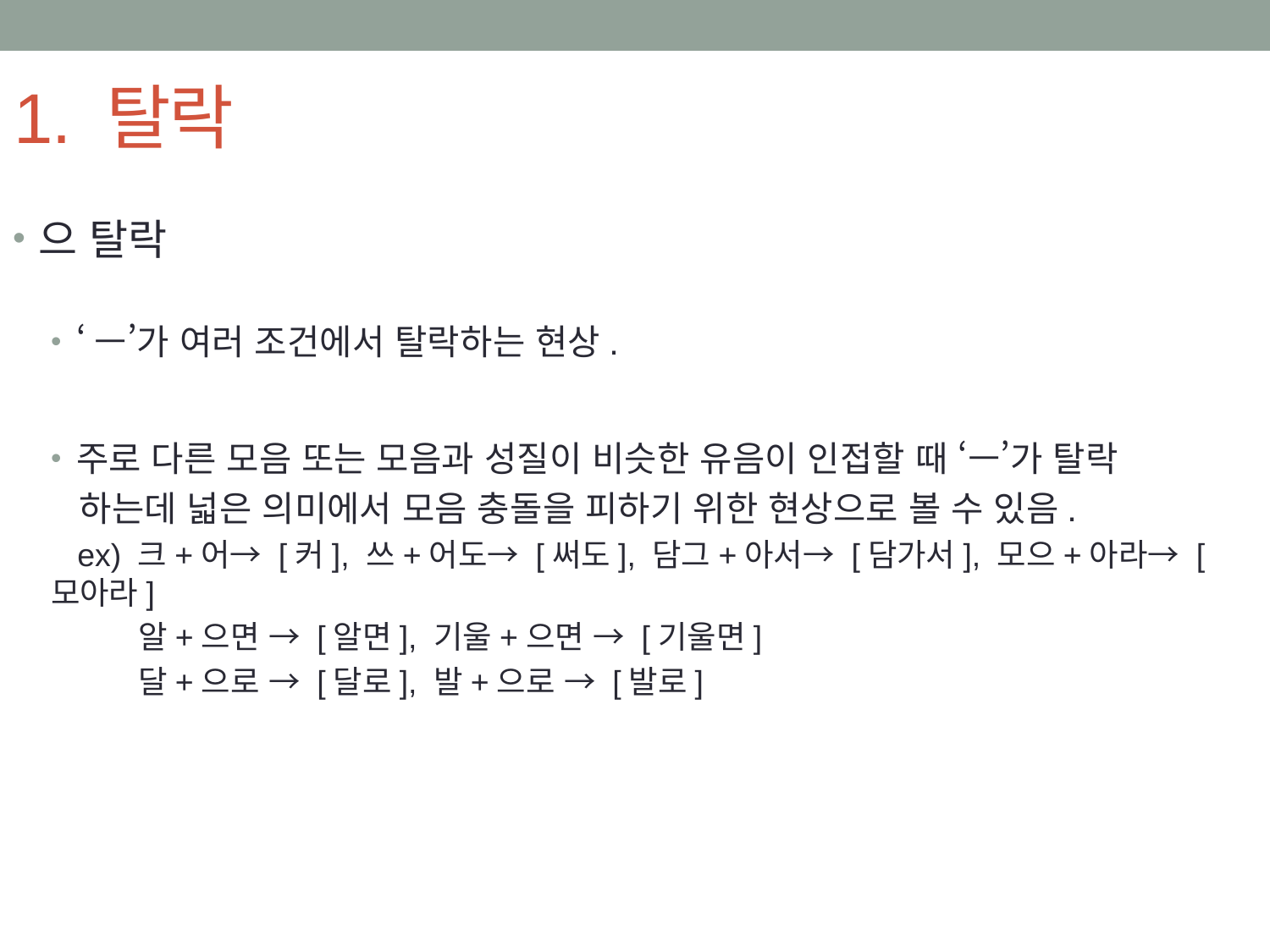

# 1. 탈락
으 탈락

‘ㅡ’가 여러 조건에서 탈락하는 현상.

주로 다른 모음 또는 모음과 성질이 비슷한 유음이 인접할 때 ‘ㅡ’가 탈락
  하는데 넓은 의미에서 모음 충돌을 피하기 위한 현상으로 볼 수 있음.
   ex) 크+어→ [커], 쓰+어도→ [써도], 담그+아서→ [담가서], 모으+아라→ [모아라]
         알+으면 → [알면], 기울+으면 → [기울면]
         달+으로 → [달로], 발+으로 → [발로]